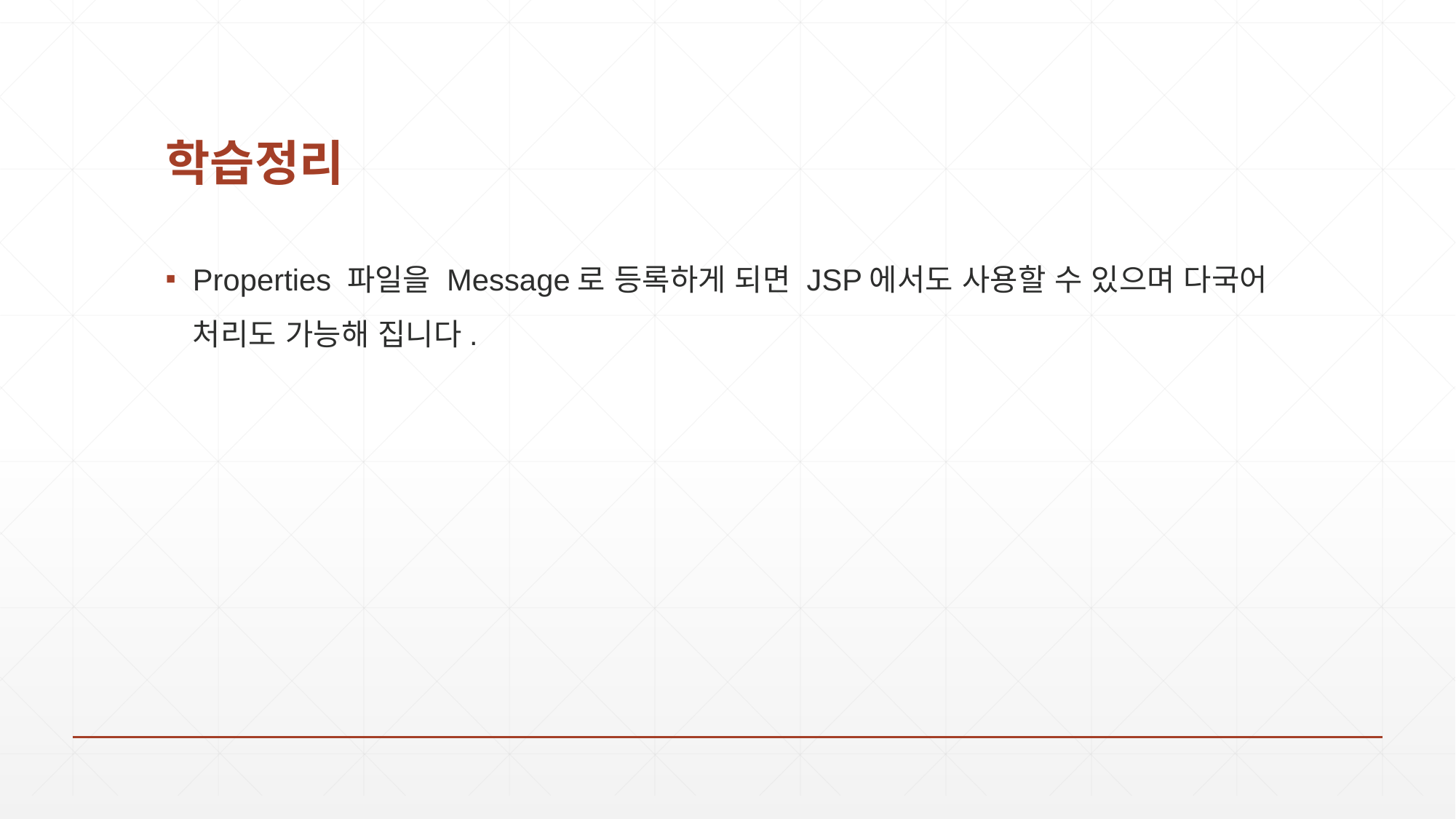

# 학습정리
Properties 파일을 Message로 등록하게 되면 JSP에서도 사용할 수 있으며 다국어 처리도 가능해 집니다.